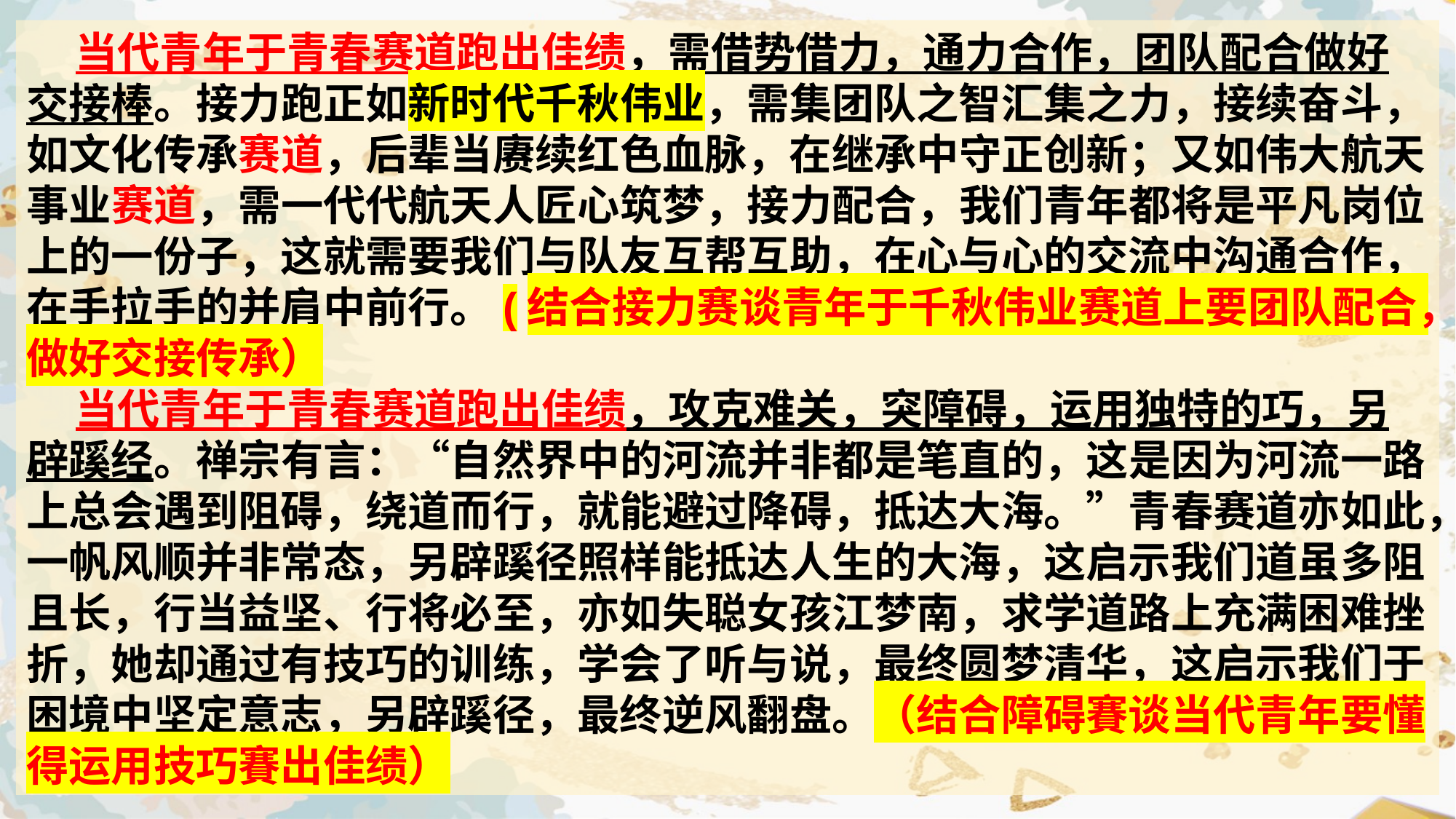

当代青年于青春赛道跑出佳绩，需借势借力，通力合作，团队配合做好交接棒。接力跑正如新时代千秋伟业，需集团队之智汇集之力，接续奋斗，如文化传承赛道，后辈当赓续红色血脉，在继承中守正创新；又如伟大航天事业赛道，需一代代航天人匠心筑梦，接力配合，我们青年都将是平凡岗位上的一份子，这就需要我们与队友互帮互助，在心与心的交流中沟通合作，在手拉手的并肩中前行。(结合接力赛谈青年于千秋伟业赛道上要团队配合，做好交接传承）
    当代青年于青春赛道跑出佳绩，攻克难关，突障碍，运用独特的巧，另辟蹊经。禅宗有言：“自然界中的河流并非都是笔直的，这是因为河流一路上总会遇到阻碍，绕道而行，就能避过降碍，抵达大海。”青春赛道亦如此，一帆风顺并非常态，另辟蹊径照样能抵达人生的大海，这启示我们道虽多阻且长，行当益坚、行将必至，亦如失聪女孩江梦南，求学道路上充满困难挫折，她却通过有技巧的训练，学会了听与说，最终圆梦清华，这启示我们于困境中坚定意志，另辟蹊径，最终逆风翻盘。（结合障碍賽谈当代青年要懂得运用技巧賽出佳绩）